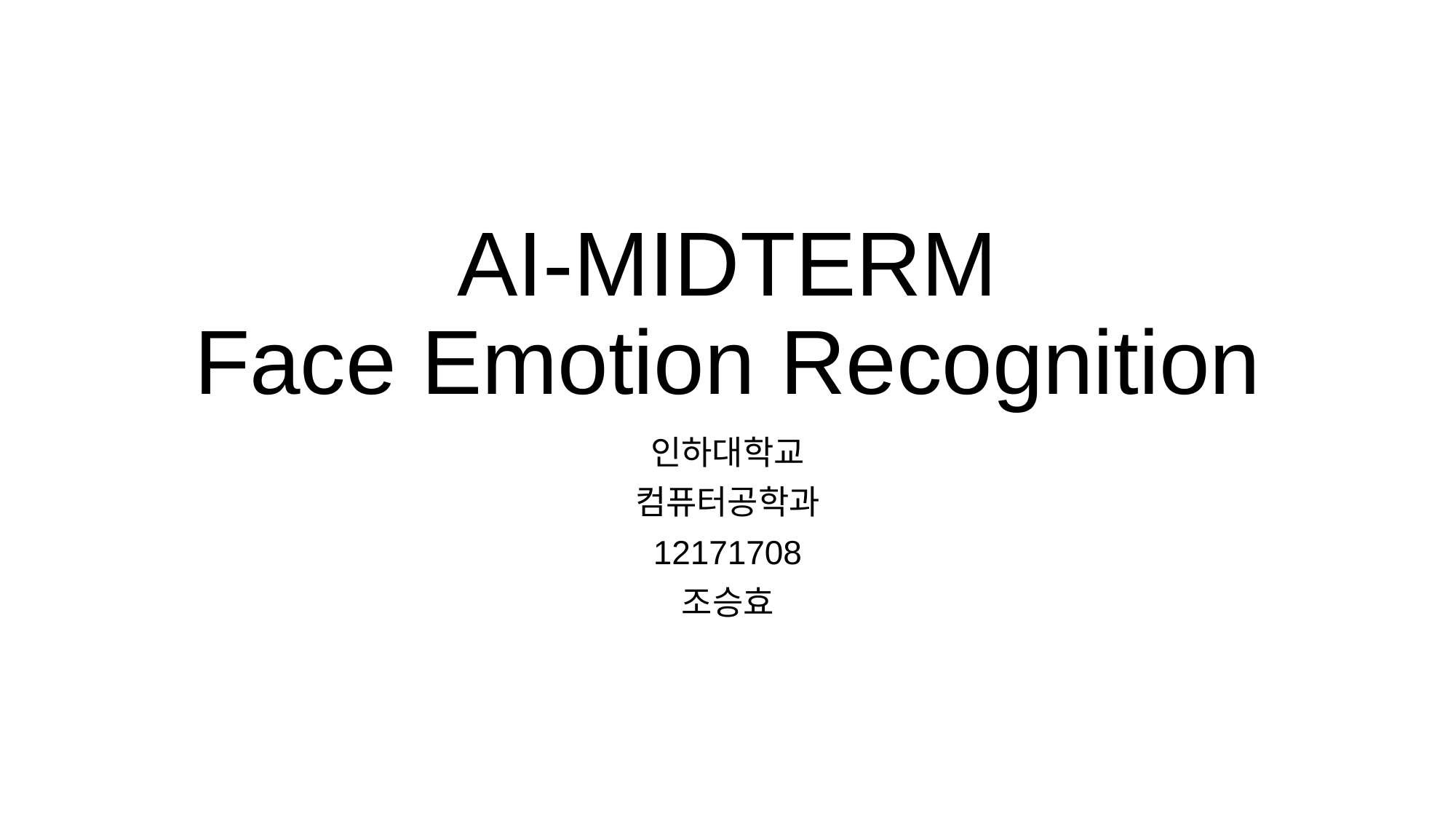

# AI-MIDTERM Face Emotion Recognition
인하대학교
컴퓨터공학과
12171708
조승효